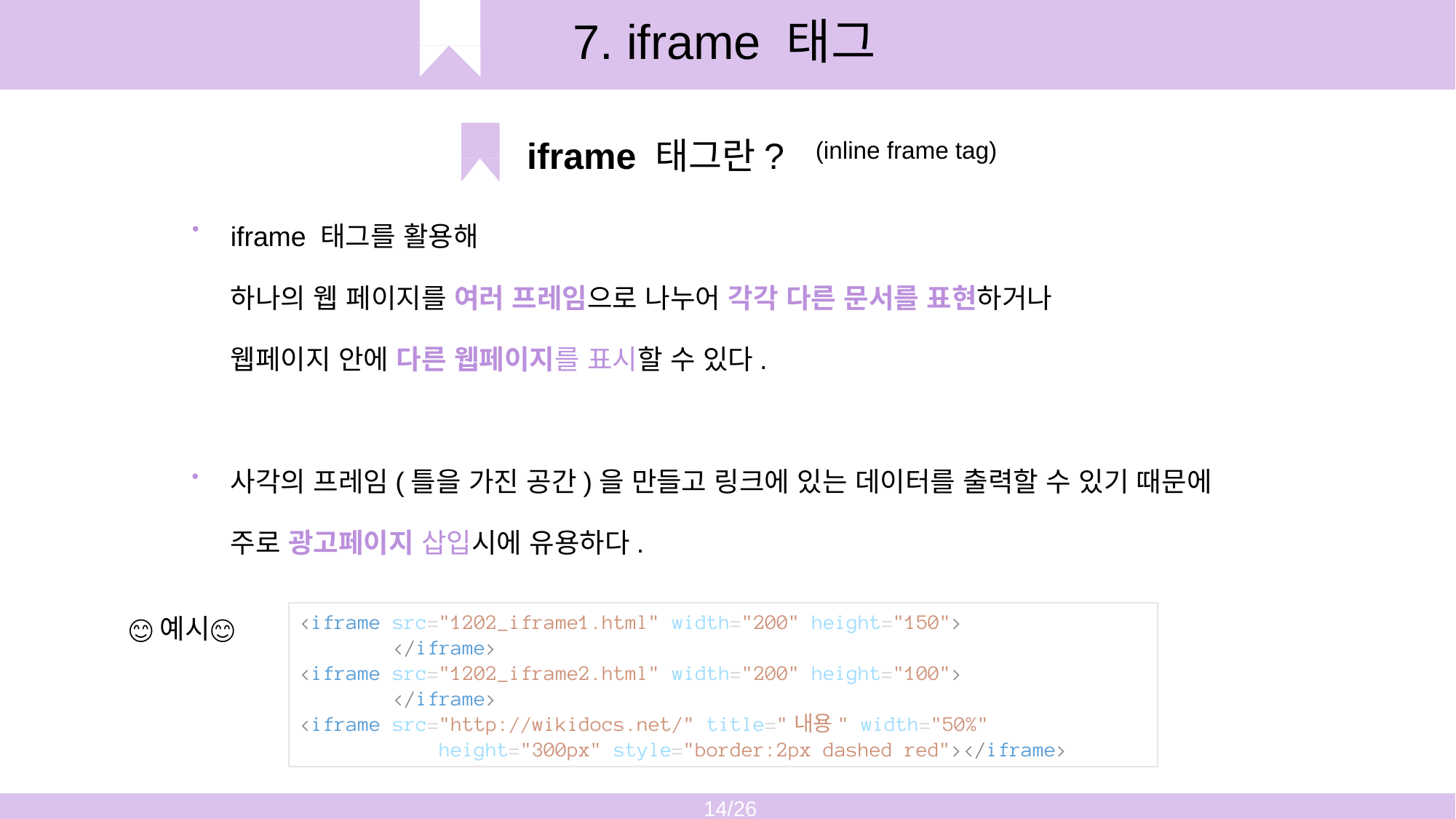

7. iframe 태그
iframe 태그란?

  (inline frame tag)
iframe 태그를 활용해
하나의 웹 페이지를 여러 프레임으로 나누어 각각 다른 문서를 표현하거나
웹페이지 안에 다른 웹페이지를 표시할 수 있다.

사각의 프레임(틀을 가진 공간)을 만들고 링크에 있는 데이터를 출력할 수 있기 때문에
주로 광고페이지 삽입시에 유용하다.

<iframe src="1202_iframe1.html" width="200" height="150">
        </iframe>
<iframe src="1202_iframe2.html" width="200" height="100">
        </iframe>
<iframe src="http://wikidocs.net/" title="내용" width="50%"
            height="300px" style="border:2px dashed red"></iframe>
😊예시😊
14/26